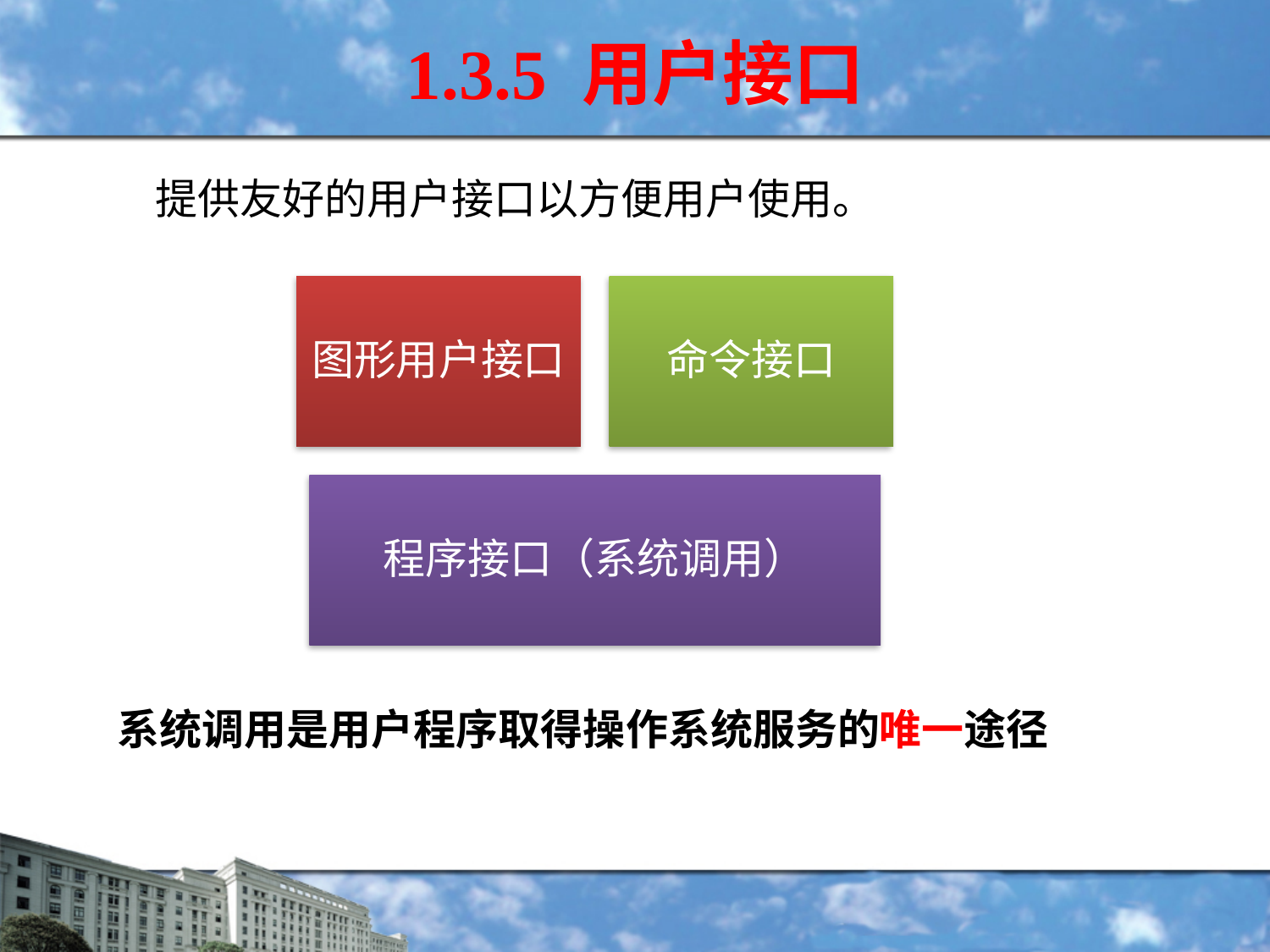

# 1.3.5 用户接口
     提供友好的用户接口以方便用户使用。
图形用户接口
命令接口
程序接口（系统调用）
系统调用是用户程序取得操作系统服务的唯一途径